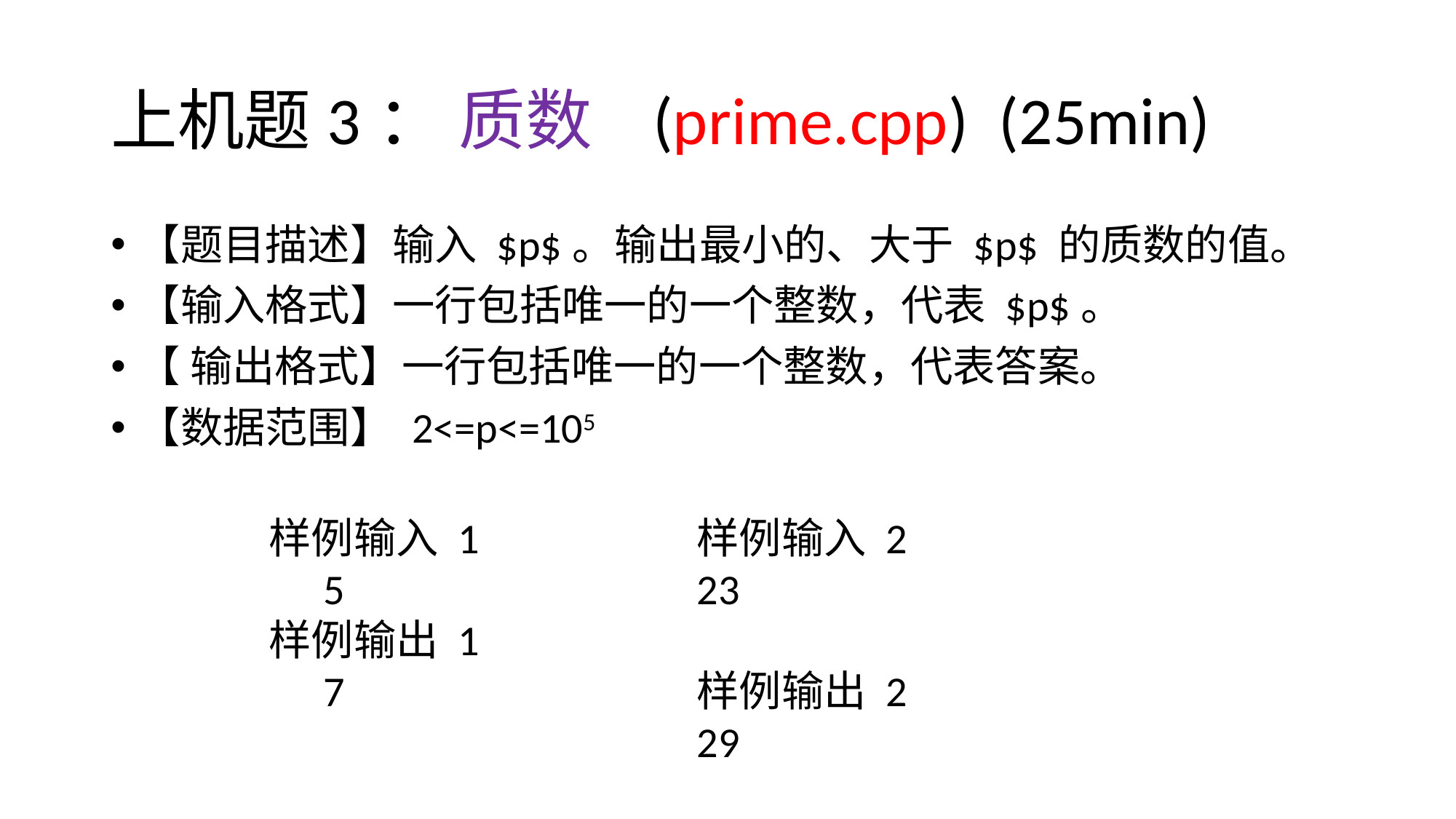

# 上机题3： 质数   (prime.cpp)  (25min)
【题目描述】输入 $p$。输出最小的、大于 $p$ 的质数的值。
【输入格式】一行包括唯一的一个整数，代表 $p$。
【 输出格式】一行包括唯一的一个整数，代表答案。
【数据范围】 2<=p<=105
样例输入 1
5
样例输出 1
7
样例输入 2
23

样例输出 2
29